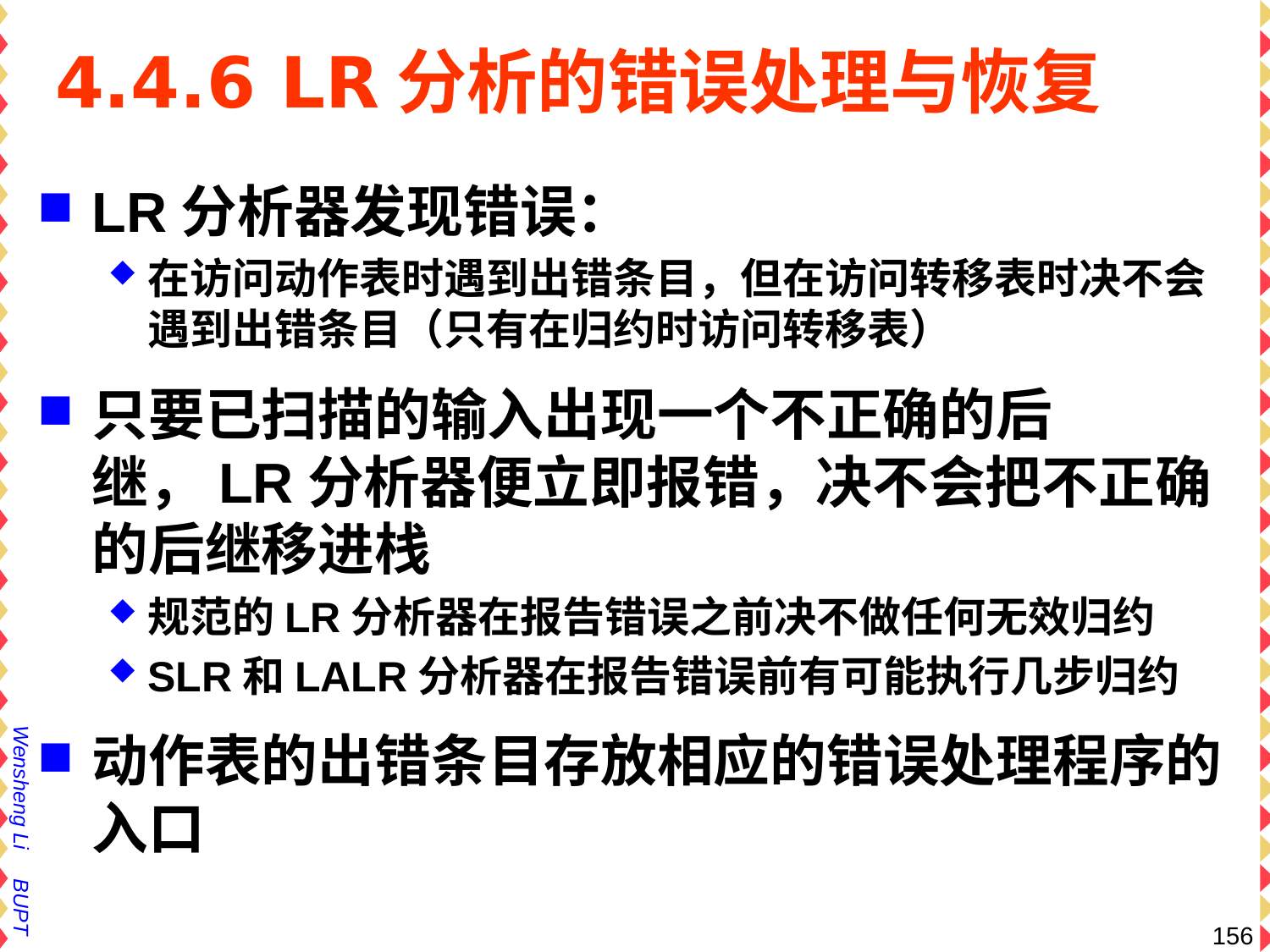

# 4.4.6 LR分析的错误处理与恢复
LR分析器发现错误：
在访问动作表时遇到出错条目，但在访问转移表时决不会遇到出错条目（只有在归约时访问转移表）
只要已扫描的输入出现一个不正确的后继，LR分析器便立即报错，决不会把不正确的后继移进栈
规范的LR分析器在报告错误之前决不做任何无效归约
SLR和LALR分析器在报告错误前有可能执行几步归约
动作表的出错条目存放相应的错误处理程序的入口
156